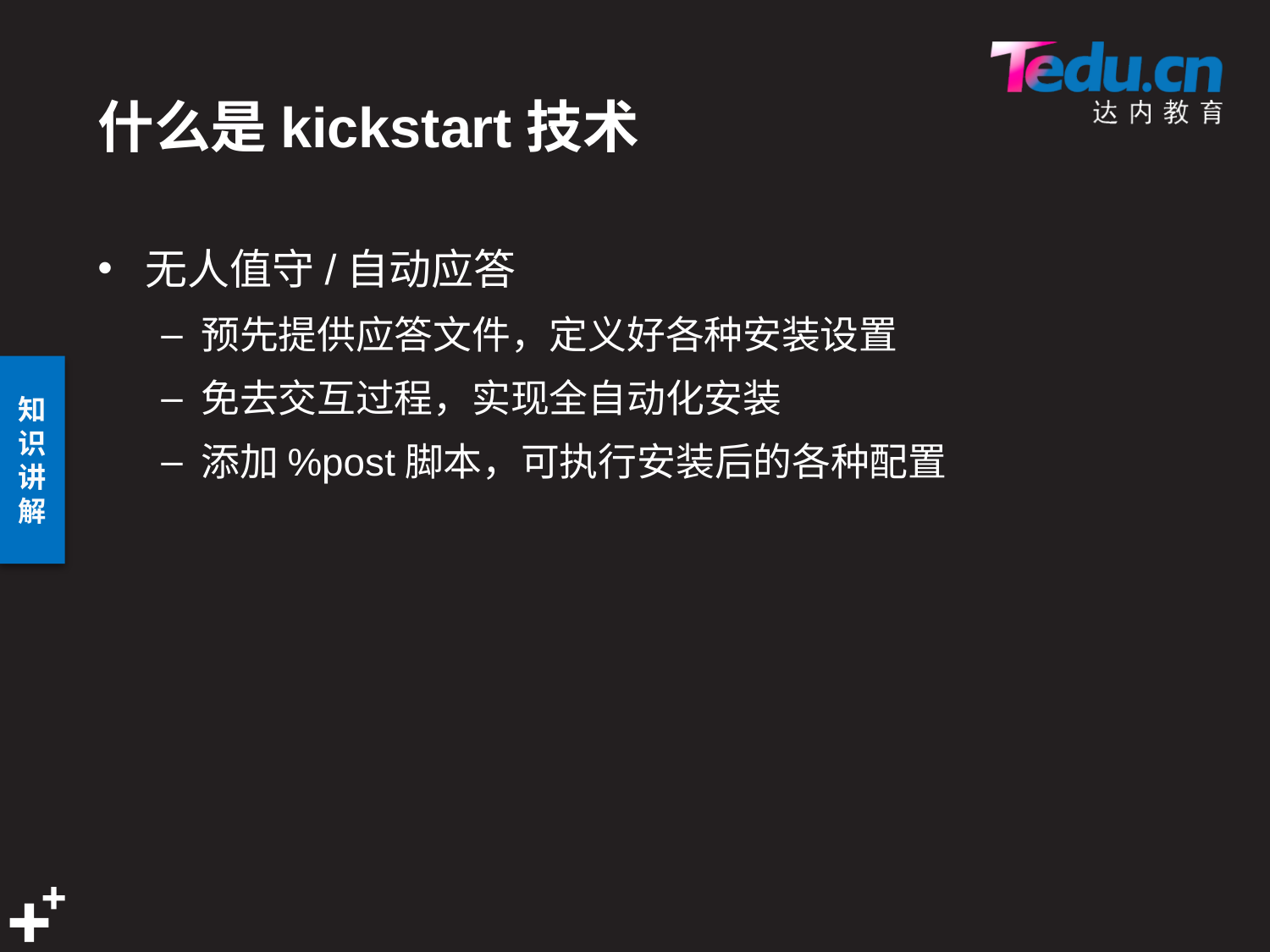

# 什么是kickstart技术
无人值守/自动应答
预先提供应答文件，定义好各种安装设置
免去交互过程，实现全自动化安装
添加%post脚本，可执行安装后的各种配置